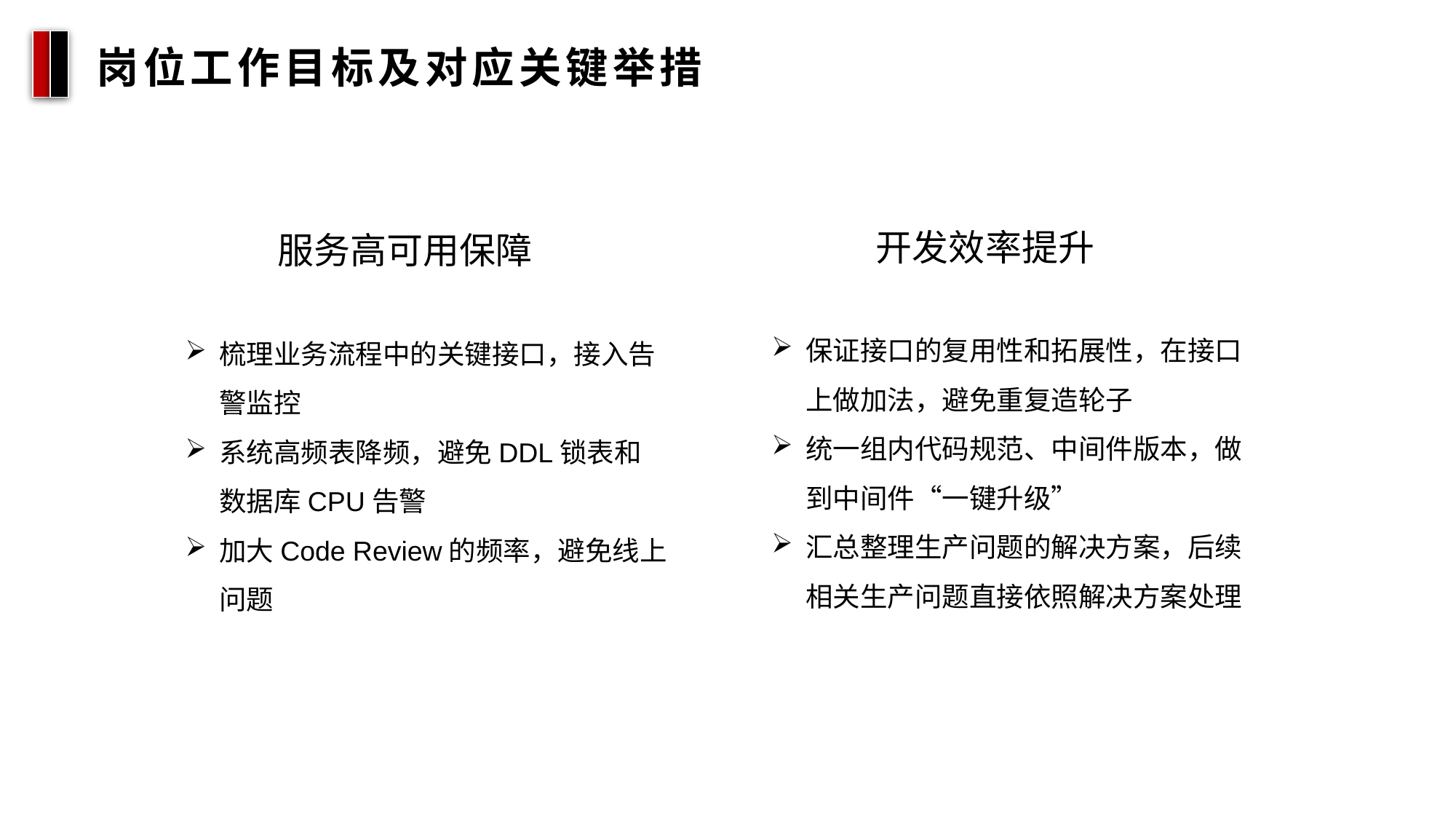

岗位工作目标及对应关键举措
	       开发效率提升

保证接口的复用性和拓展性，在接口上做加法，避免重复造轮子
统一组内代码规范、中间件版本，做到中间件“一键升级”
汇总整理生产问题的解决方案，后续相关生产问题直接依照解决方案处理
	     服务高可用保障

梳理业务流程中的关键接口，接入告警监控
系统高频表降频，避免DDL锁表和数据库CPU告警
加大Code Review的频率，避免线上问题